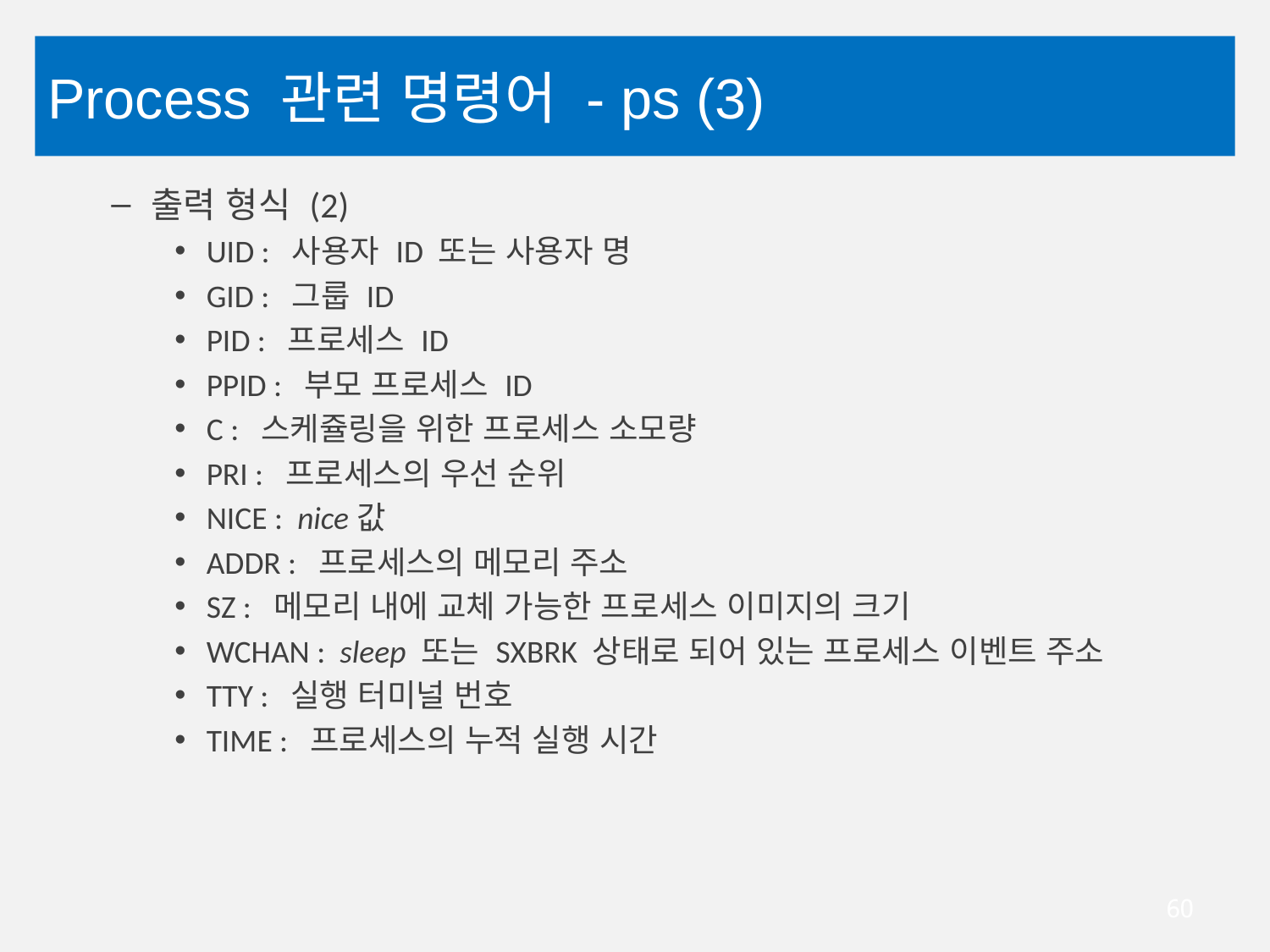

# Process 관련 명령어 - ps (3)
출력 형식 (2)
UID :  사용자 ID 또는 사용자 명
GID :  그룹 ID
PID :  프로세스 ID
PPID :  부모 프로세스 ID
C :  스케쥴링을 위한 프로세스 소모량
PRI :  프로세스의 우선 순위
NICE :  nice값
ADDR :  프로세스의 메모리 주소
SZ :  메모리 내에 교체 가능한 프로세스 이미지의 크기
WCHAN :  sleep 또는 SXBRK 상태로 되어 있는 프로세스 이벤트 주소
TTY :  실행 터미널 번호
TIME :  프로세스의 누적 실행 시간
60